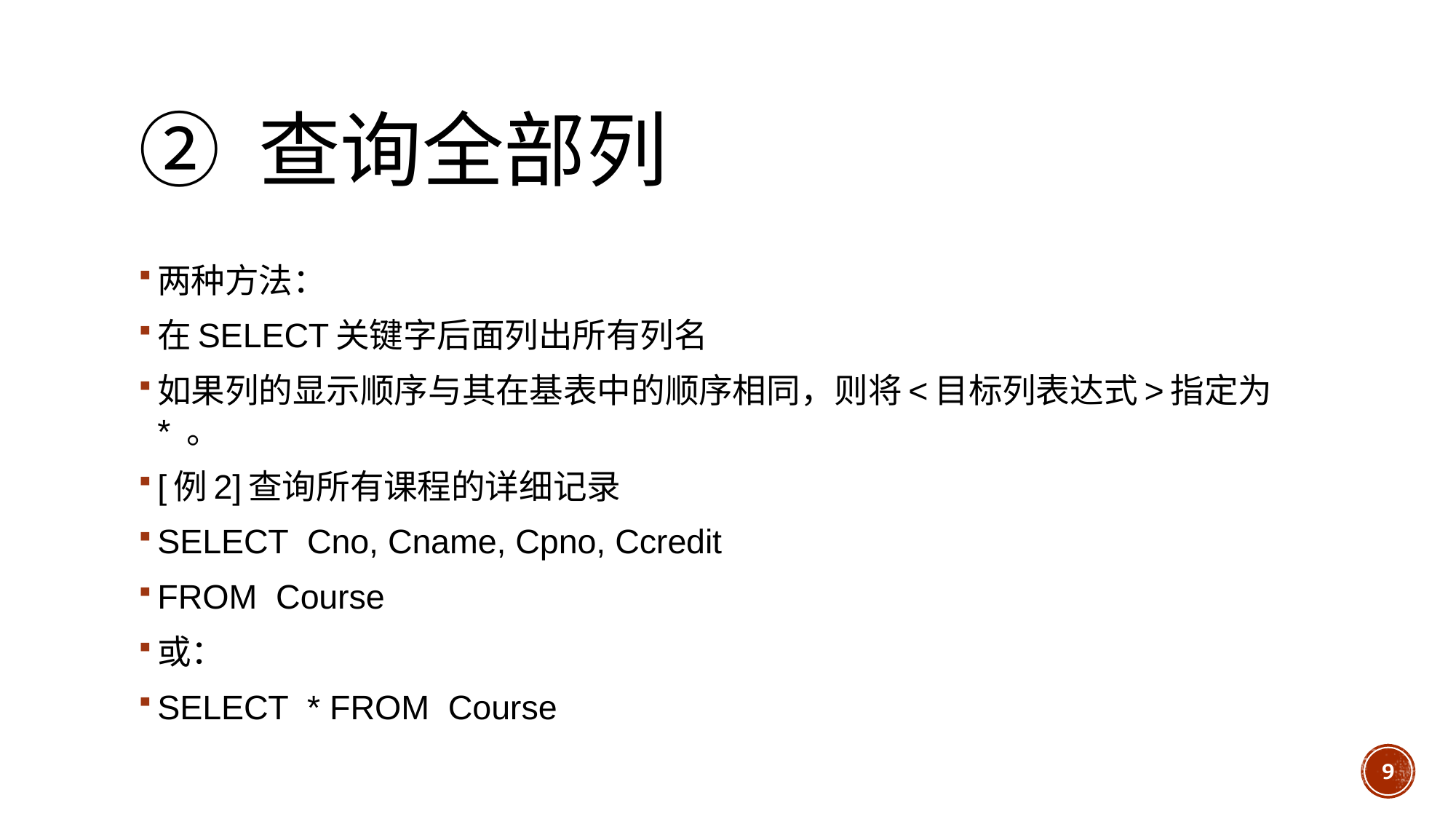

# ② 查询全部列
两种方法：
在SELECT关键字后面列出所有列名
如果列的显示顺序与其在基表中的顺序相同，则将<目标列表达式>指定为 * 。
[例2]查询所有课程的详细记录
SELECT  Cno, Cname, Cpno, Ccredit
FROM  Course
或：
SELECT  * FROM  Course

9